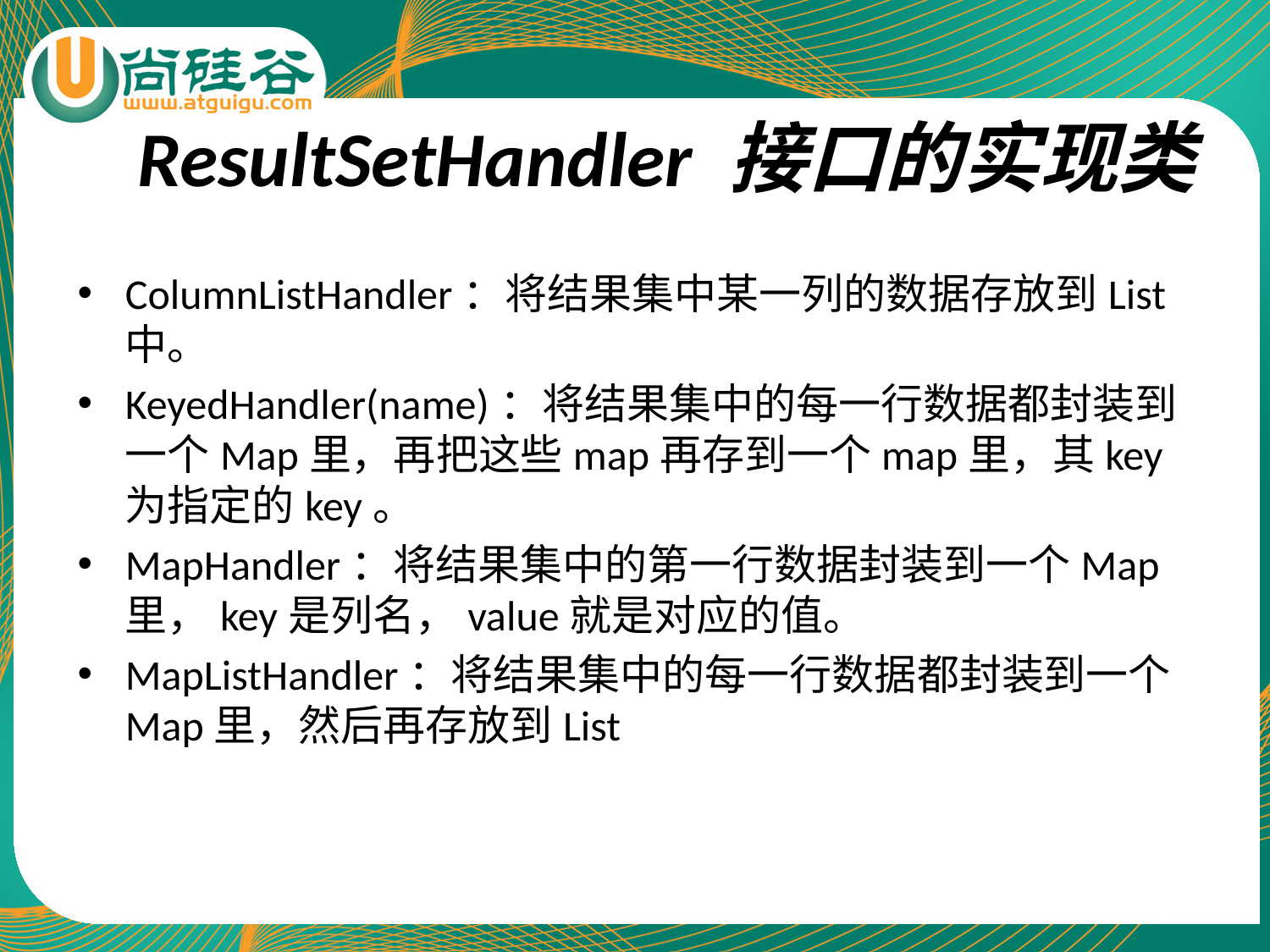

# ResultSetHandler 接口的实现类
ColumnListHandler：将结果集中某一列的数据存放到List中。
KeyedHandler(name)：将结果集中的每一行数据都封装到一个Map里，再把这些map再存到一个map里，其key为指定的key。
MapHandler：将结果集中的第一行数据封装到一个Map里，key是列名，value就是对应的值。
MapListHandler：将结果集中的每一行数据都封装到一个Map里，然后再存放到List